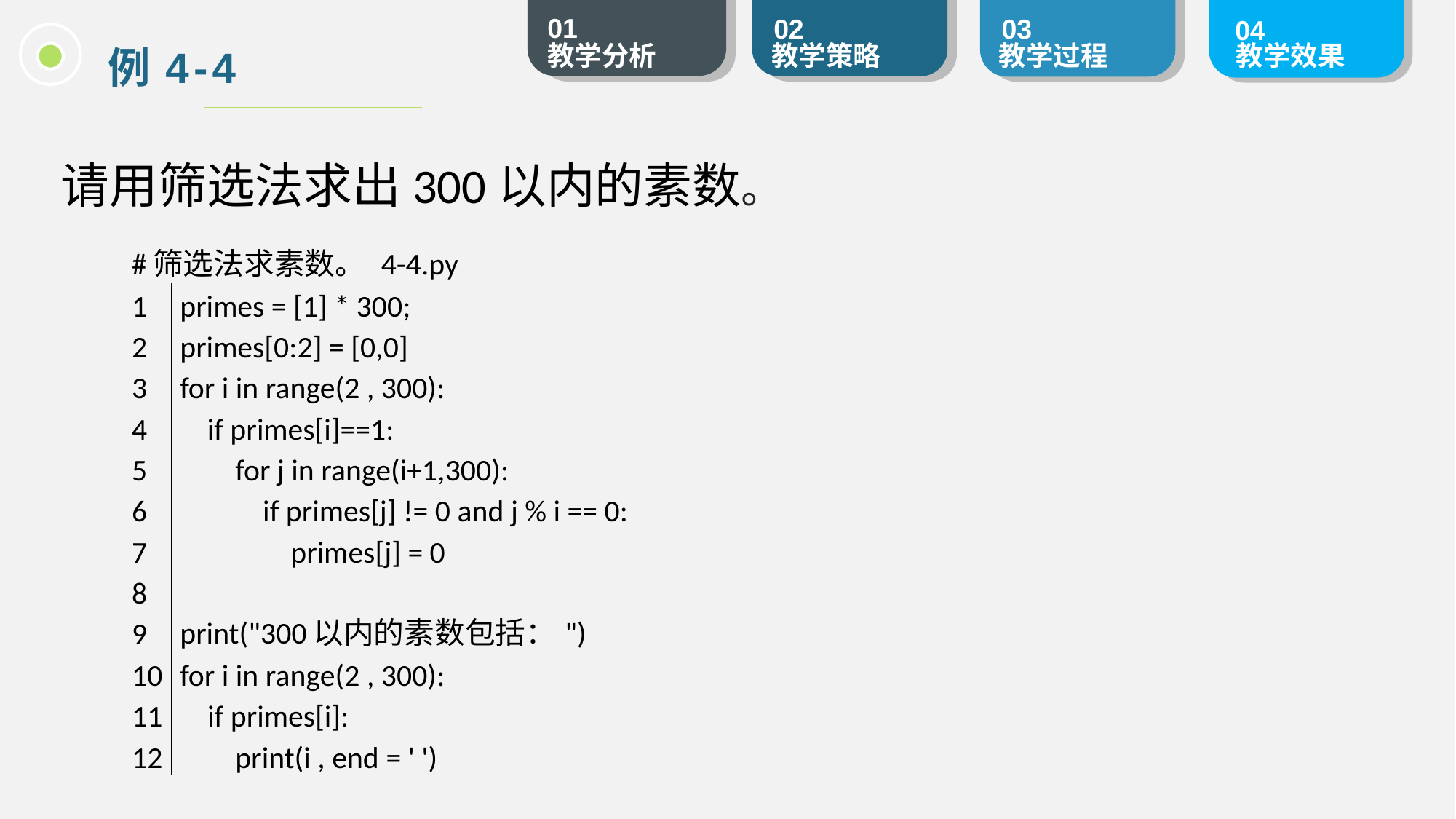

例4-4
请用筛选法求出300以内的素数。

| #筛选法求素数。 4-4.py |  |
| --- | --- |
| 1 | primes = [1] \* 300; |
| 2 | primes[0:2] = [0,0] |
| 3 | for i in range(2 , 300): |
| 4 | if primes[i]==1: |
| 5 | for j in range(i+1,300): |
| 6 | if primes[j] != 0 and j % i == 0: |
| 7 | primes[j] = 0 |
| 8 |  |
| 9 | print("300以内的素数包括：") |
| 10 | for i in range(2 , 300): |
| 11 | if primes[i]: |
| 12 | print(i , end = ' ') |